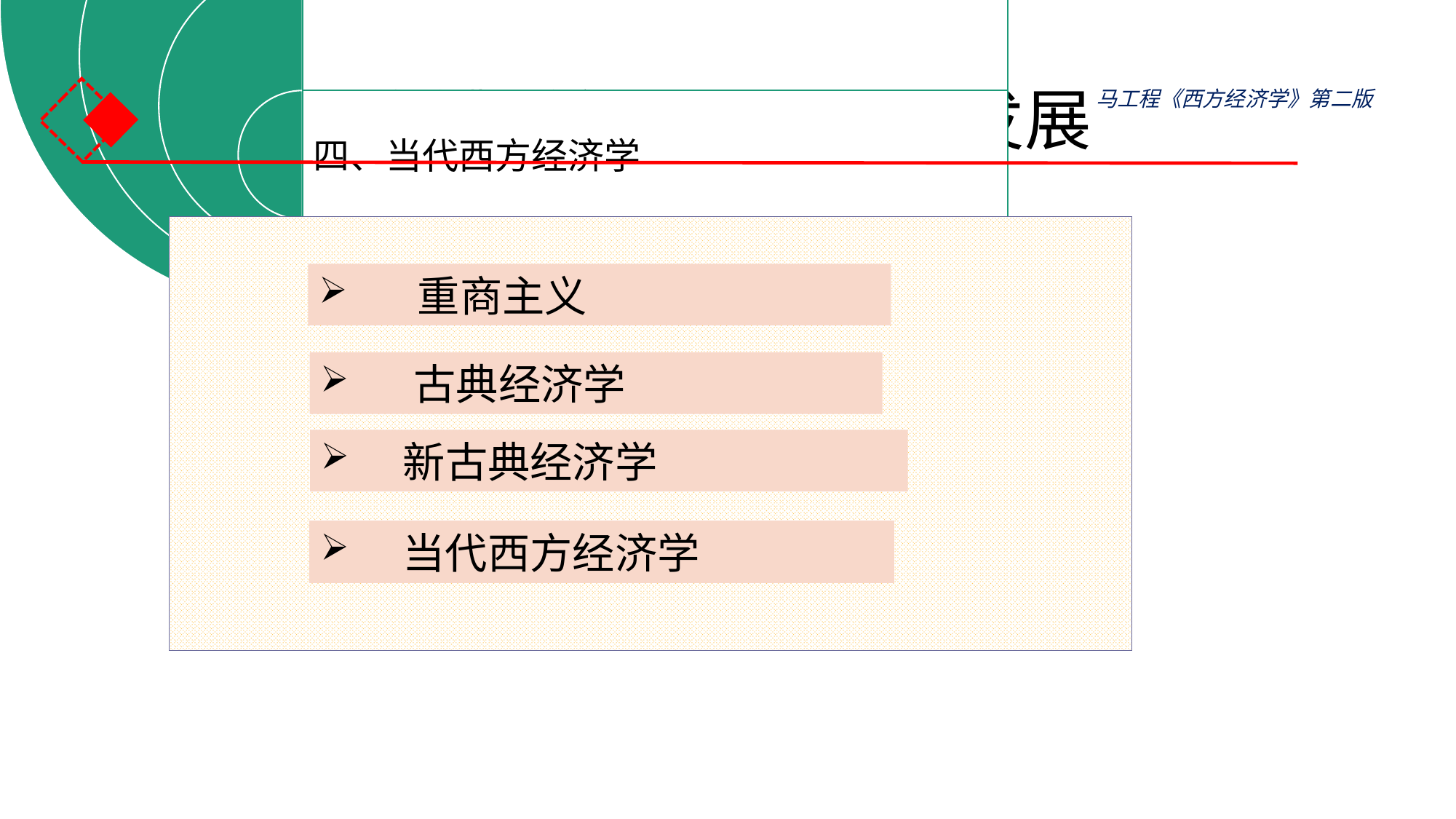

# 第二节 西方经济学的由来和发展

      重商主义
     古典经济学
    新古典经济学
一、重商主义
二、古典经济学
三、新古典经济学
四、当代西方经济学
    当代西方经济学